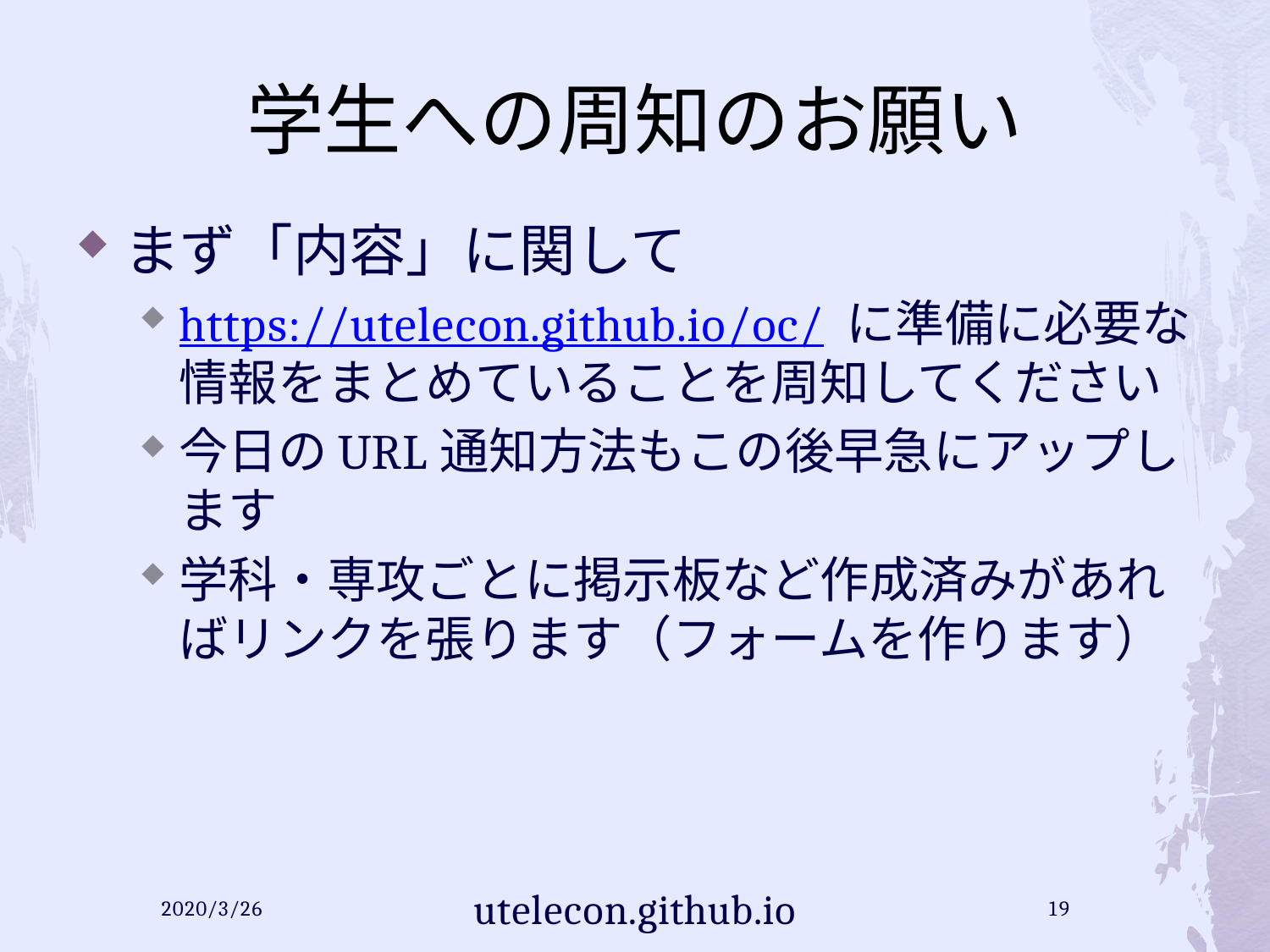

# 学生への周知のお願い
まず「内容」に関して
https://utelecon.github.io/oc/ に準備に必要な情報をまとめていることを周知してください
今日のURL通知方法もこの後早急にアップします
学科・専攻ごとに掲示板など作成済みがあればリンクを張ります（フォームを作ります）
2020/3/26
utelecon.github.io
19